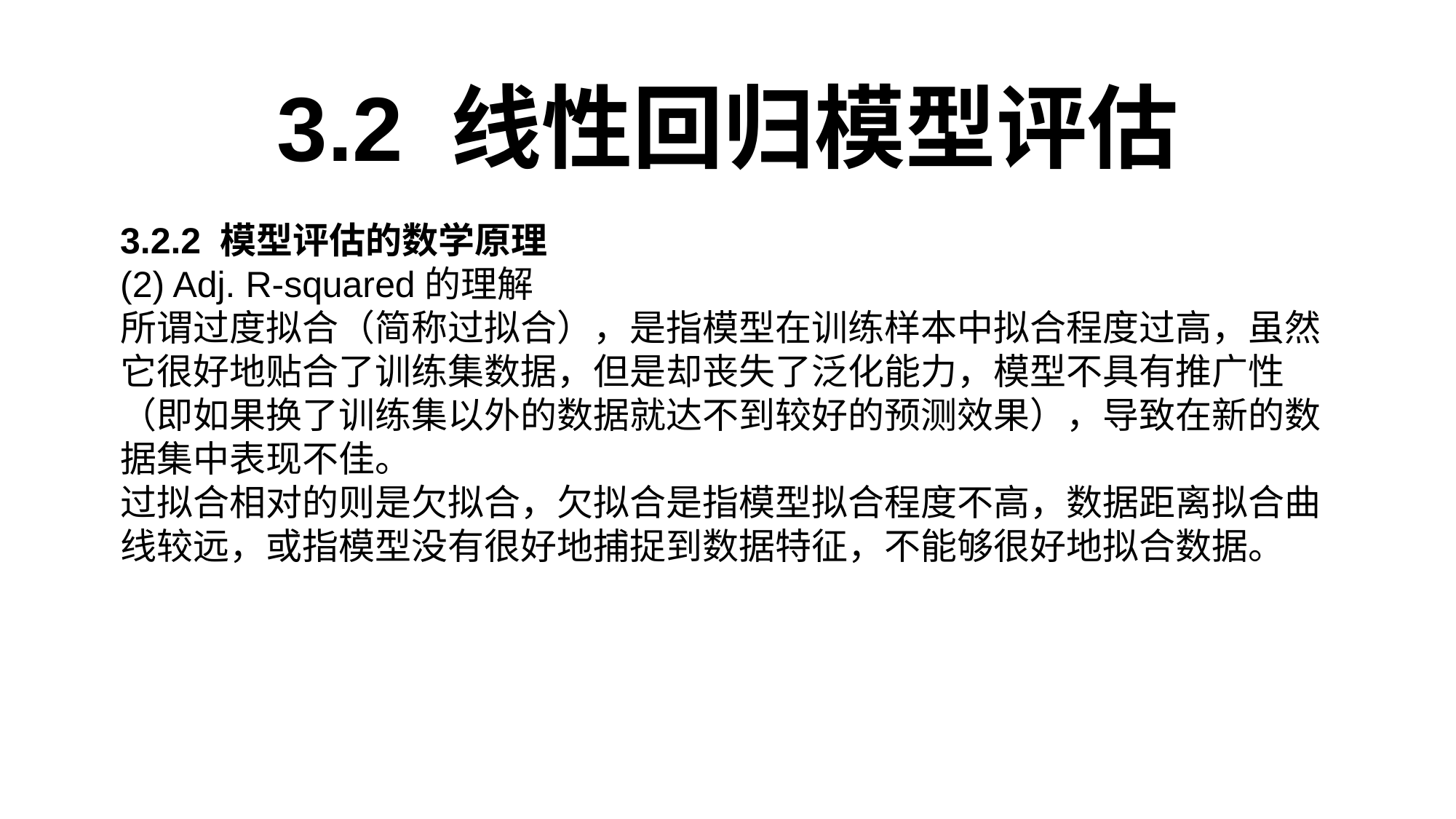

3.2 线性回归模型评估

3.2.2 模型评估的数学原理
(2) Adj. R-squared的理解
所谓过度拟合（简称过拟合），是指模型在训练样本中拟合程度过高，虽然它很好地贴合了训练集数据，但是却丧失了泛化能力，模型不具有推广性（即如果换了训练集以外的数据就达不到较好的预测效果），导致在新的数据集中表现不佳。
过拟合相对的则是欠拟合，欠拟合是指模型拟合程度不高，数据距离拟合曲线较远，或指模型没有很好地捕捉到数据特征，不能够很好地拟合数据。